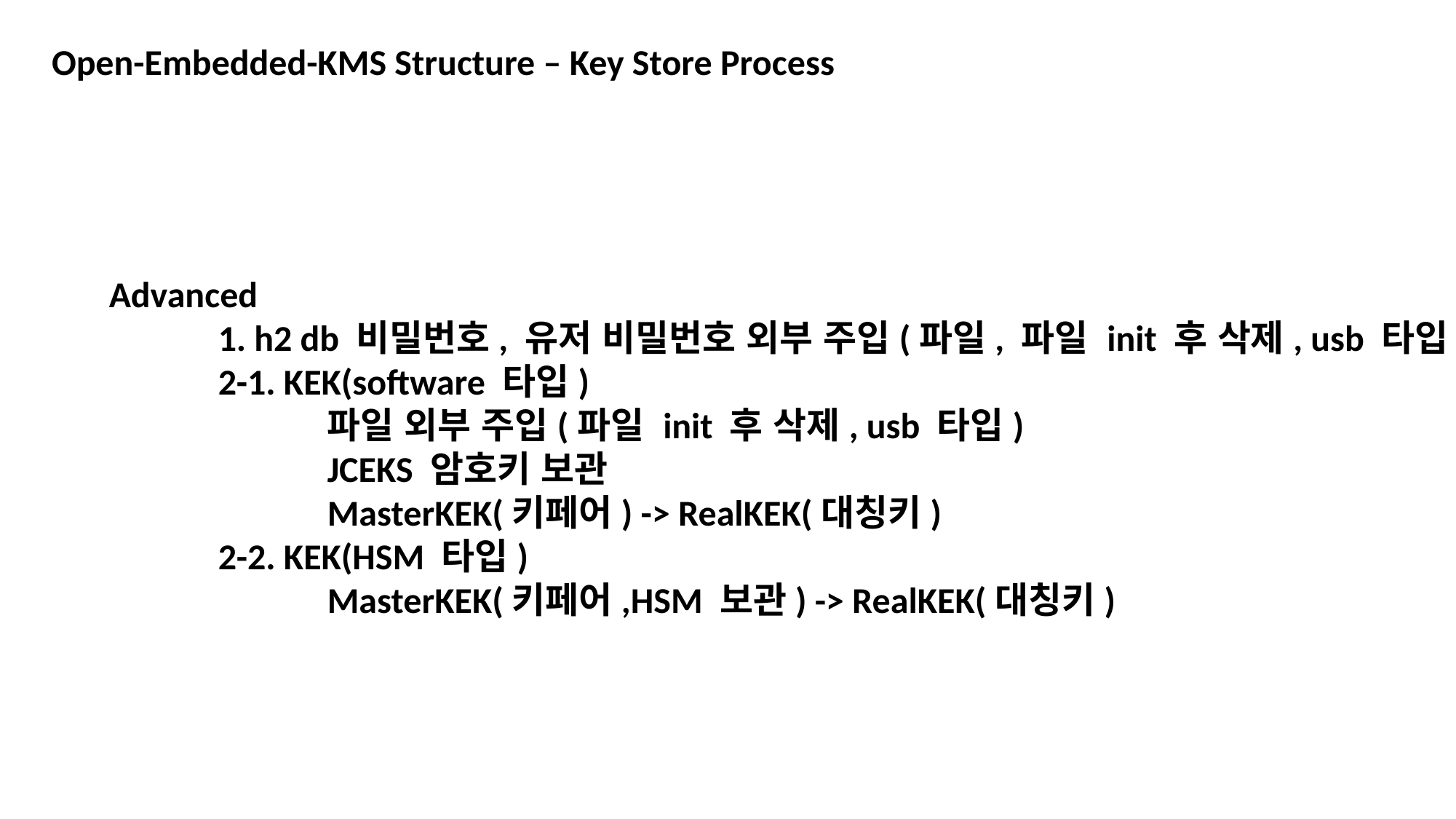

Open-Embedded-KMS Structure – Key Store Process
Advanced
	1. h2 db 비밀번호, 유저 비밀번호 외부 주입(파일, 파일 init 후 삭제, usb 타입)
	2-1. KEK(software 타입)
		파일 외부 주입(파일 init 후 삭제, usb 타입)
		JCEKS 암호키 보관
		MasterKEK(키페어) -> RealKEK(대칭키)
	2-2. KEK(HSM 타입)
		MasterKEK(키페어,HSM 보관) -> RealKEK(대칭키)